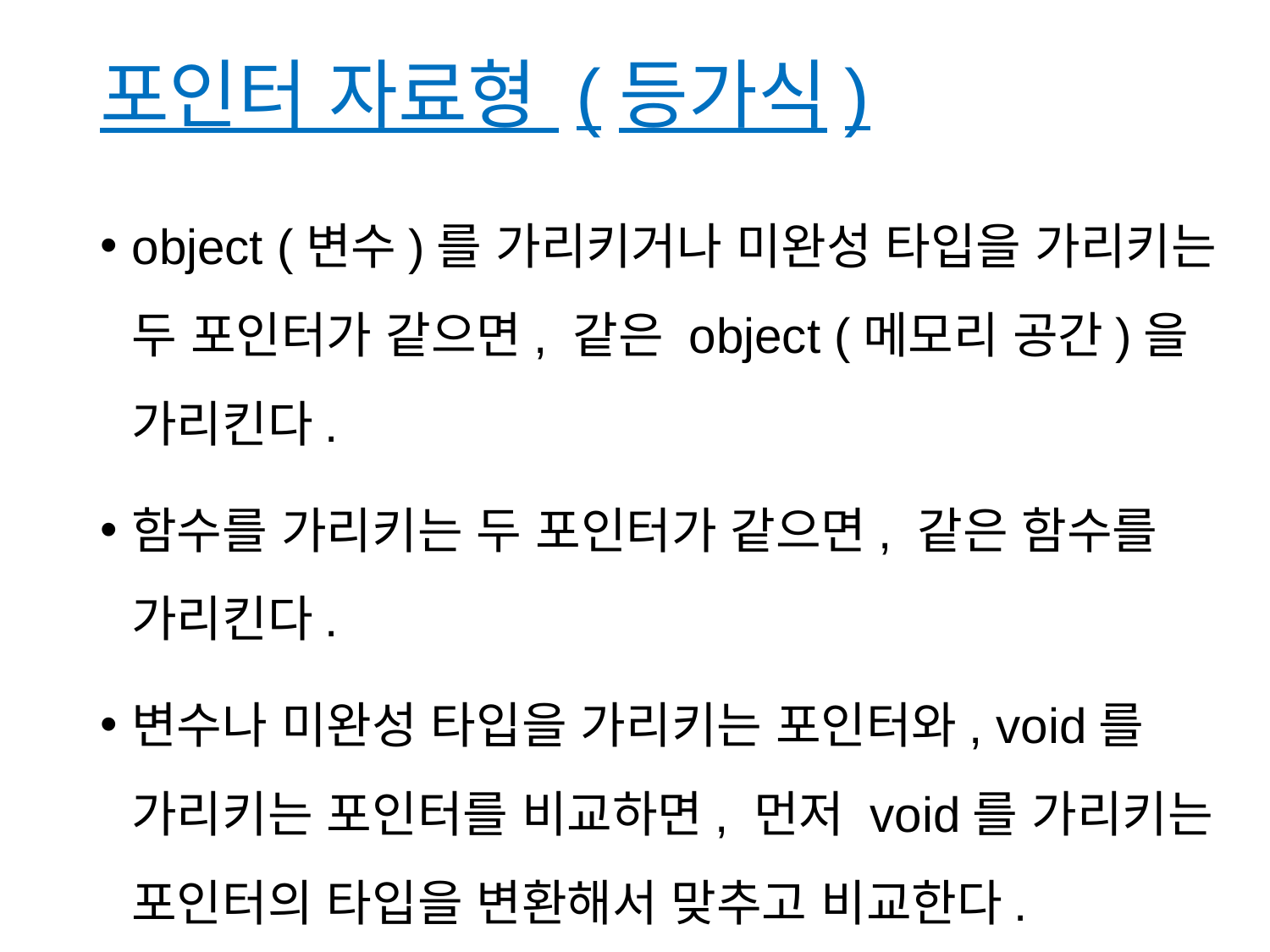

# 포인터 자료형 (등가식)
object (변수)를 가리키거나 미완성 타입을 가리키는 두 포인터가 같으면, 같은 object (메모리 공간)을 가리킨다.
함수를 가리키는 두 포인터가 같으면, 같은 함수를 가리킨다.
변수나 미완성 타입을 가리키는 포인터와, void를 가리키는 포인터를 비교하면, 먼저 void를 가리키는 포인터의 타입을 변환해서 맞추고 비교한다.